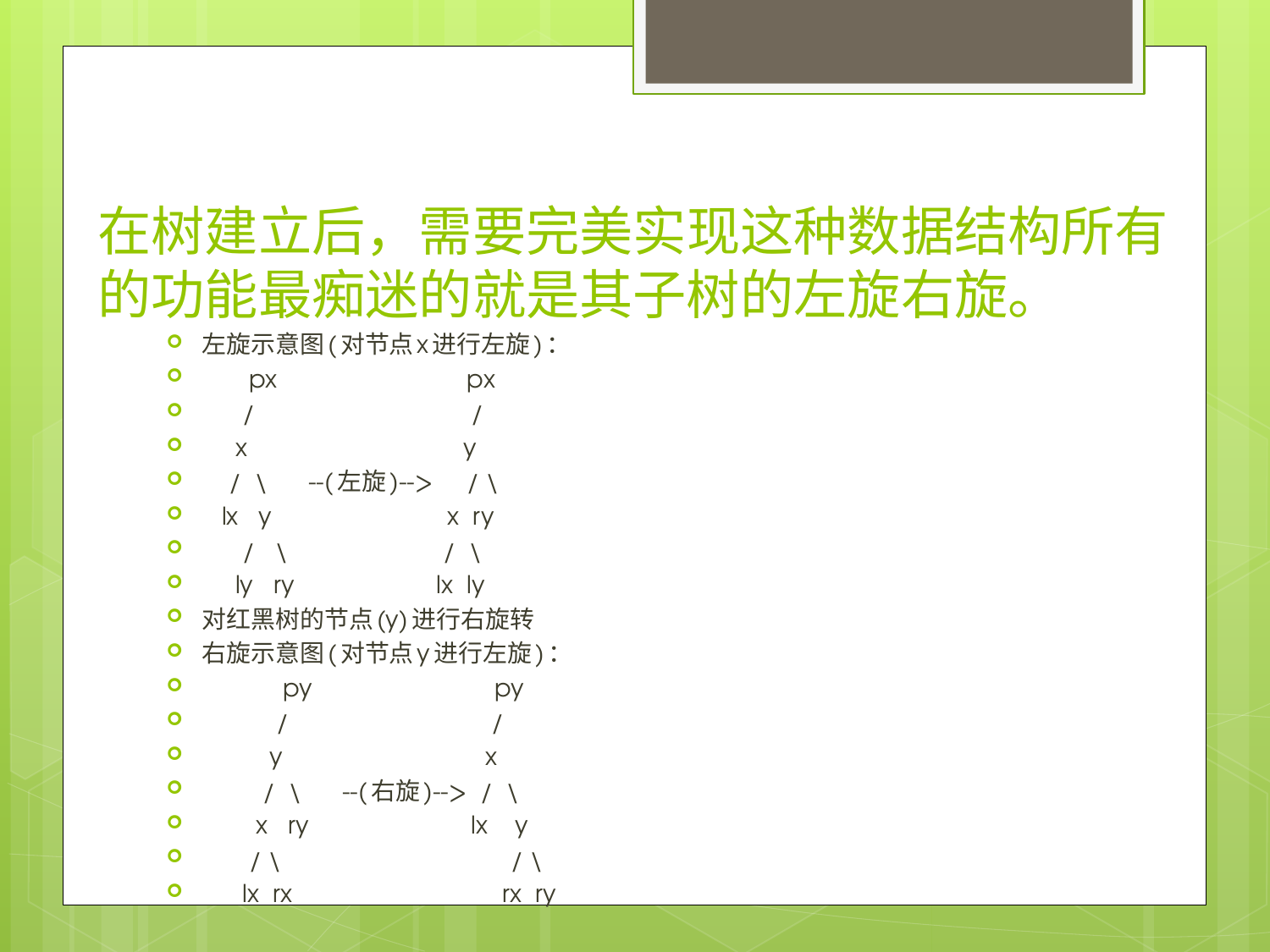

# 在树建立后，需要完美实现这种数据结构所有的功能最痴迷的就是其子树的左旋右旋。
左旋示意图(对节点x进行左旋)：
       px                            px
      /                                /
     x                                y
    /  \      --(左旋)-->     / \
   lx   y                          x  ry
      /   \                       /  \
     ly   ry                     lx  ly
对红黑树的节点(y)进行右旋转
右旋示意图(对节点y进行左旋)：
            py                           py
           /                              /
          y                              x
         /  \      --(右旋)-->  /  \
        x   ry                        lx    y
       / \                                  / \
      lx  rx                               rx  ry